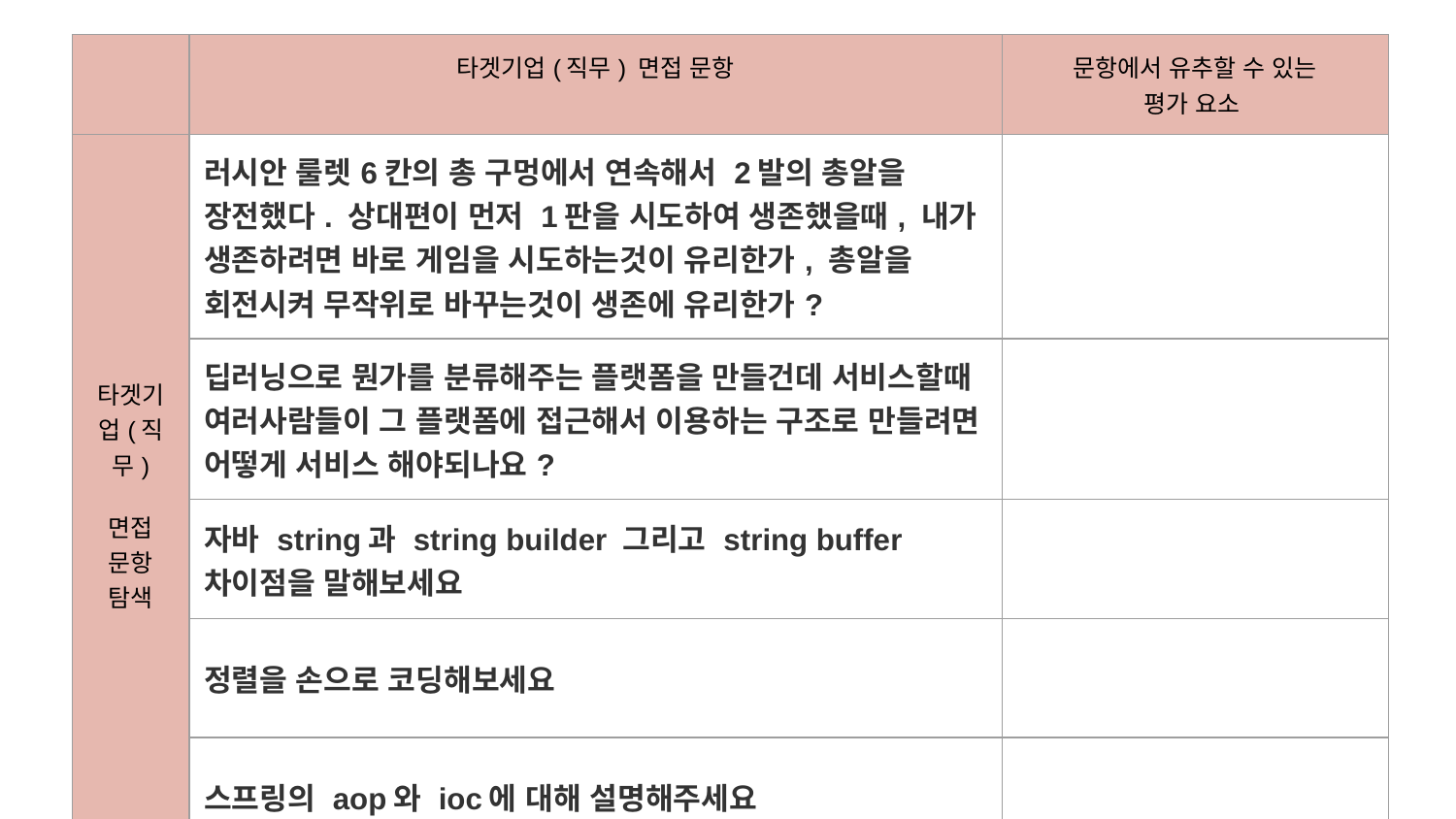

|  | 타겟기업(직무) 면접 문항 | 문항에서 유추할 수 있는 평가 요소 |
| --- | --- | --- |
| 타겟기업(직무) 면접 문항 탐색 | 러시안 룰렛6칸의 총 구멍에서 연속해서 2발의 총알을 장전했다. 상대편이 먼저 1판을 시도하여 생존했을때, 내가 생존하려면 바로 게임을 시도하는것이 유리한가, 총알을 회전시켜 무작위로 바꾸는것이 생존에 유리한가? |  |
|  | 딥러닝으로 뭔가를 분류해주는 플랫폼을 만들건데 서비스할때 여러사람들이 그 플랫폼에 접근해서 이용하는 구조로 만들려면 어떻게 서비스 해야되나요? |  |
|  | 자바 string과 string builder 그리고 string buffer차이점을 말해보세요 |  |
|  | 정렬을 손으로 코딩해보세요 |  |
|  | 스프링의 aop와 ioc에 대해 설명해주세요 |  |